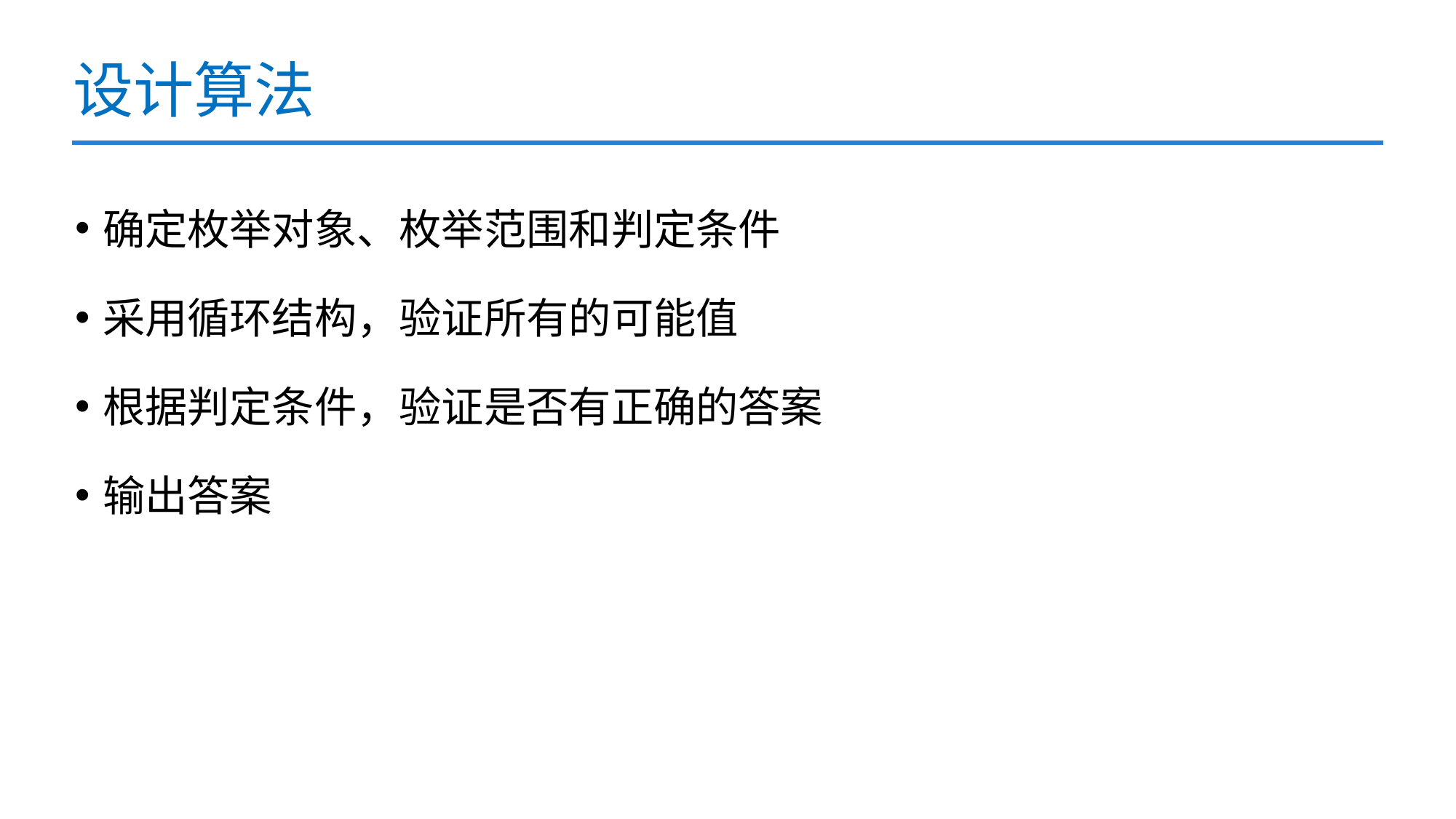

# 设计算法
确定枚举对象、枚举范围和判定条件
采用循环结构，验证所有的可能值
根据判定条件，验证是否有正确的答案
输出答案